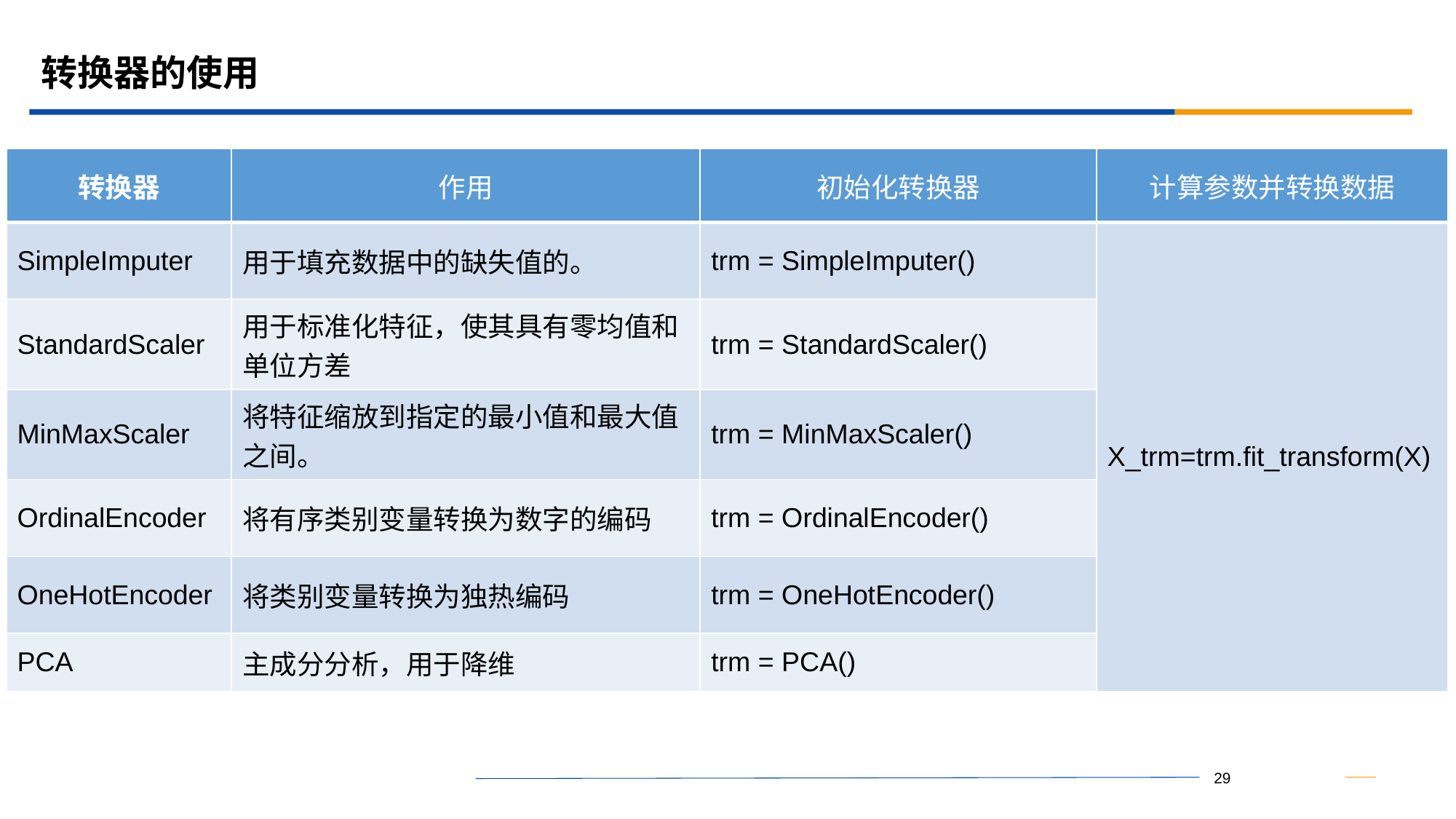

# 转换器的使用
| 转换器 | 作用 | 初始化转换器 | 计算参数并转换数据 |
| --- | --- | --- | --- |
| SimpleImputer | 用于填充数据中的缺失值的。 | trm = SimpleImputer() | X\_trm=trm.fit\_transform(X) |
| StandardScaler | 用于标准化特征，使其具有零均值和单位方差 | trm = StandardScaler() |  |
| MinMaxScaler | 将特征缩放到指定的最小值和最大值之间。 | trm = MinMaxScaler() |  |
| OrdinalEncoder | 将有序类别变量转换为数字的编码 | trm = OrdinalEncoder() |  |
| OneHotEncoder | 将类别变量转换为独热编码 | trm = OneHotEncoder() |  |
| PCA | 主成分分析，用于降维 | trm = PCA() |  |